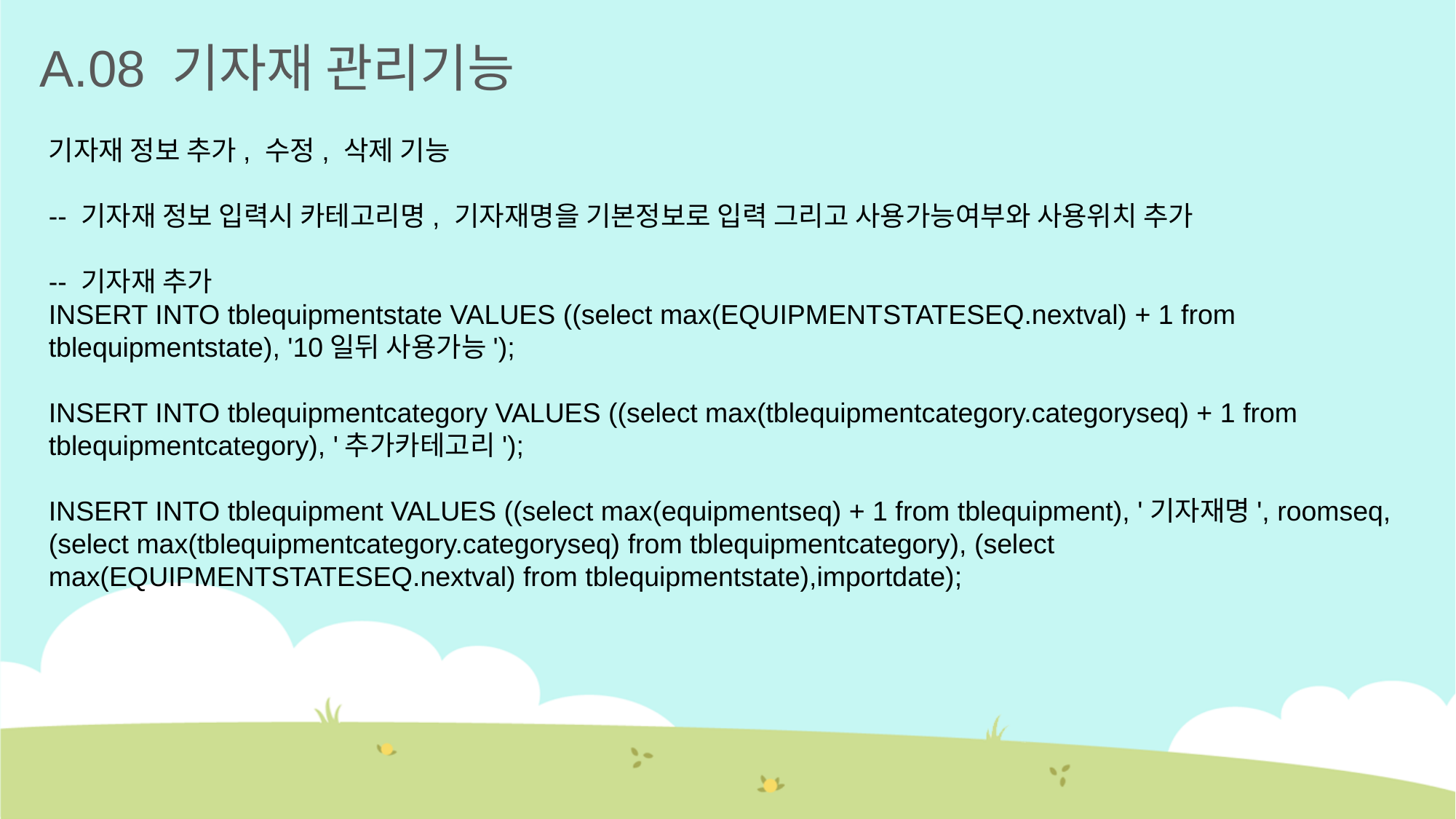

A.08 기자재 관리기능
기자재 정보 추가, 수정, 삭제 기능
-- 기자재 정보 입력시 카테고리명, 기자재명을 기본정보로 입력 그리고 사용가능여부와 사용위치 추가

-- 기자재 추가
INSERT INTO tblequipmentstate VALUES ((select max(EQUIPMENTSTATESEQ.nextval) + 1 from tblequipmentstate), '10일뒤 사용가능');

INSERT INTO tblequipmentcategory VALUES ((select max(tblequipmentcategory.categoryseq) + 1 from tblequipmentcategory), '추가카테고리');

INSERT INTO tblequipment VALUES ((select max(equipmentseq) + 1 from tblequipment), '기자재명', roomseq, (select max(tblequipmentcategory.categoryseq) from tblequipmentcategory), (select max(EQUIPMENTSTATESEQ.nextval) from tblequipmentstate),importdate);